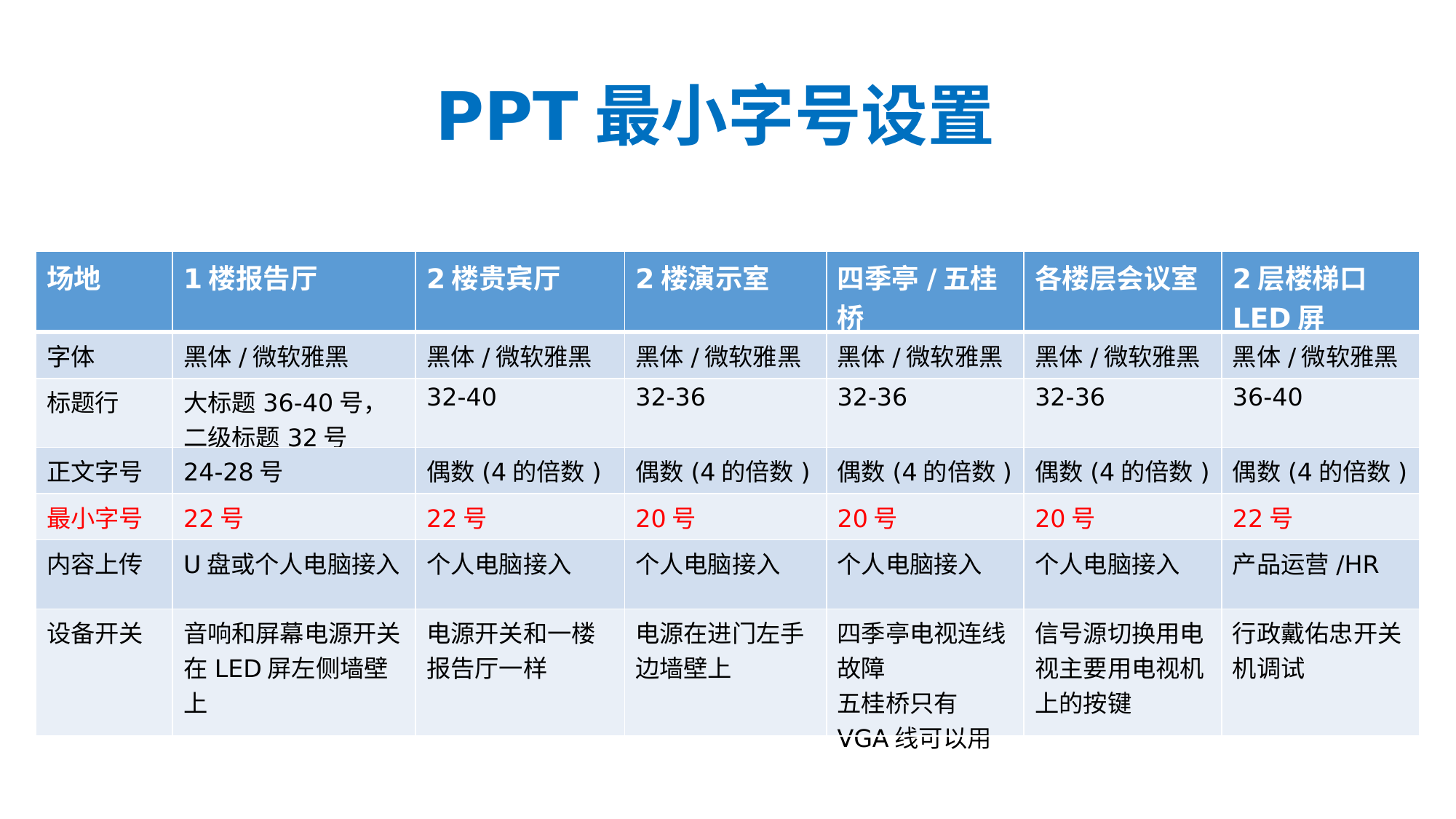

PPT最小字号设置
| 场地 | 1楼报告厅 | 2楼贵宾厅 | 2楼演示室 | 四季亭/五桂桥 | 各楼层会议室 | 2层楼梯口LED屏 |
| --- | --- | --- | --- | --- | --- | --- |
| 字体 | 黑体/微软雅黑 | 黑体/微软雅黑 | 黑体/微软雅黑 | 黑体/微软雅黑 | 黑体/微软雅黑 | 黑体/微软雅黑 |
| 标题行 | 大标题36-40号，二级标题32号 | 32-40 | 32-36 | 32-36 | 32-36 | 36-40 |
| 正文字号 | 24-28号 | 偶数(4的倍数) | 偶数(4的倍数) | 偶数(4的倍数) | 偶数(4的倍数) | 偶数(4的倍数) |
| 最小字号 | 22号 | 22号 | 20号 | 20号 | 20号 | 22号 |
| 内容上传 | U盘或个人电脑接入 | 个人电脑接入 | 个人电脑接入 | 个人电脑接入 | 个人电脑接入 | 产品运营/HR |
| 设备开关 | 音响和屏幕电源开关在LED屏左侧墙壁上 | 电源开关和一楼报告厅一样 | 电源在进门左手边墙壁上 | 四季亭电视连线故障 五桂桥只有VGA线可以用 | 信号源切换用电视主要用电视机上的按键 | 行政戴佑忠开关机调试 |